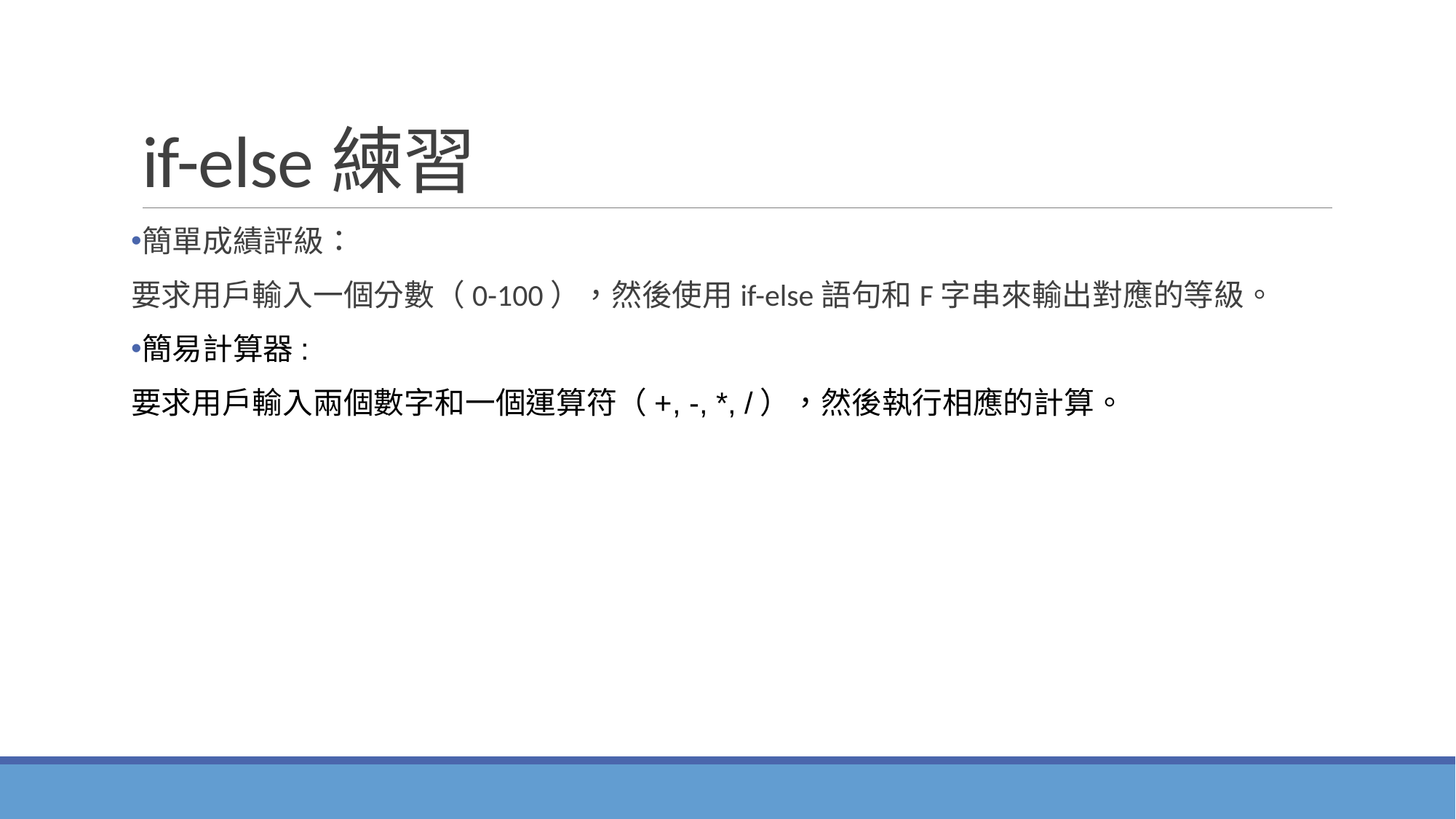

# if-else練習
簡單成績評級：
要求用戶輸入一個分數（0-100），然後使用if-else語句和F字串來輸出對應的等級。
簡易計算器:
要求用戶輸入兩個數字和一個運算符（+, -, *, /），然後執行相應的計算。